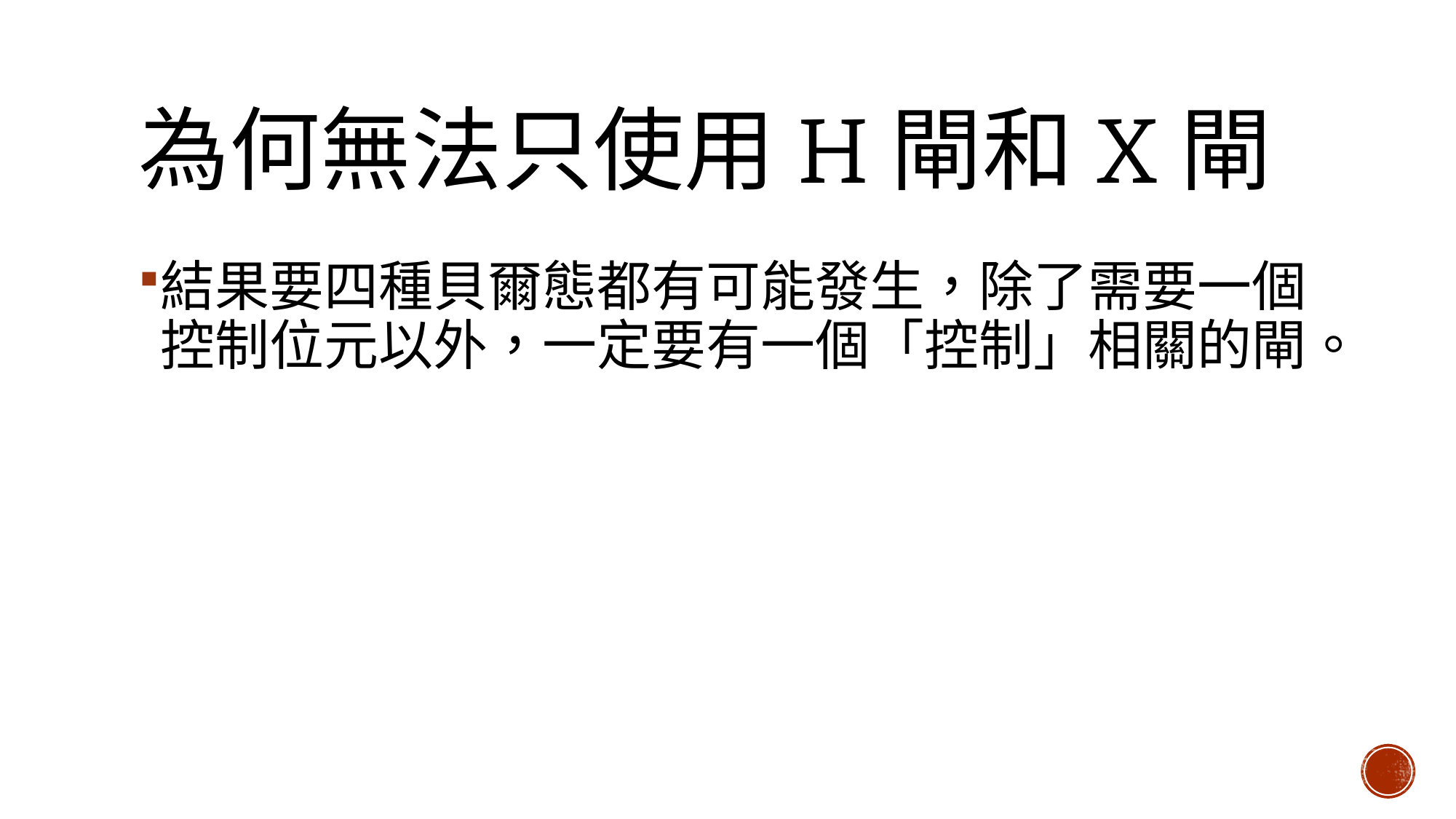

# 為何無法只使用H閘和X閘
結果要四種貝爾態都有可能發生，除了需要一個控制位元以外，一定要有一個「控制」相關的閘。